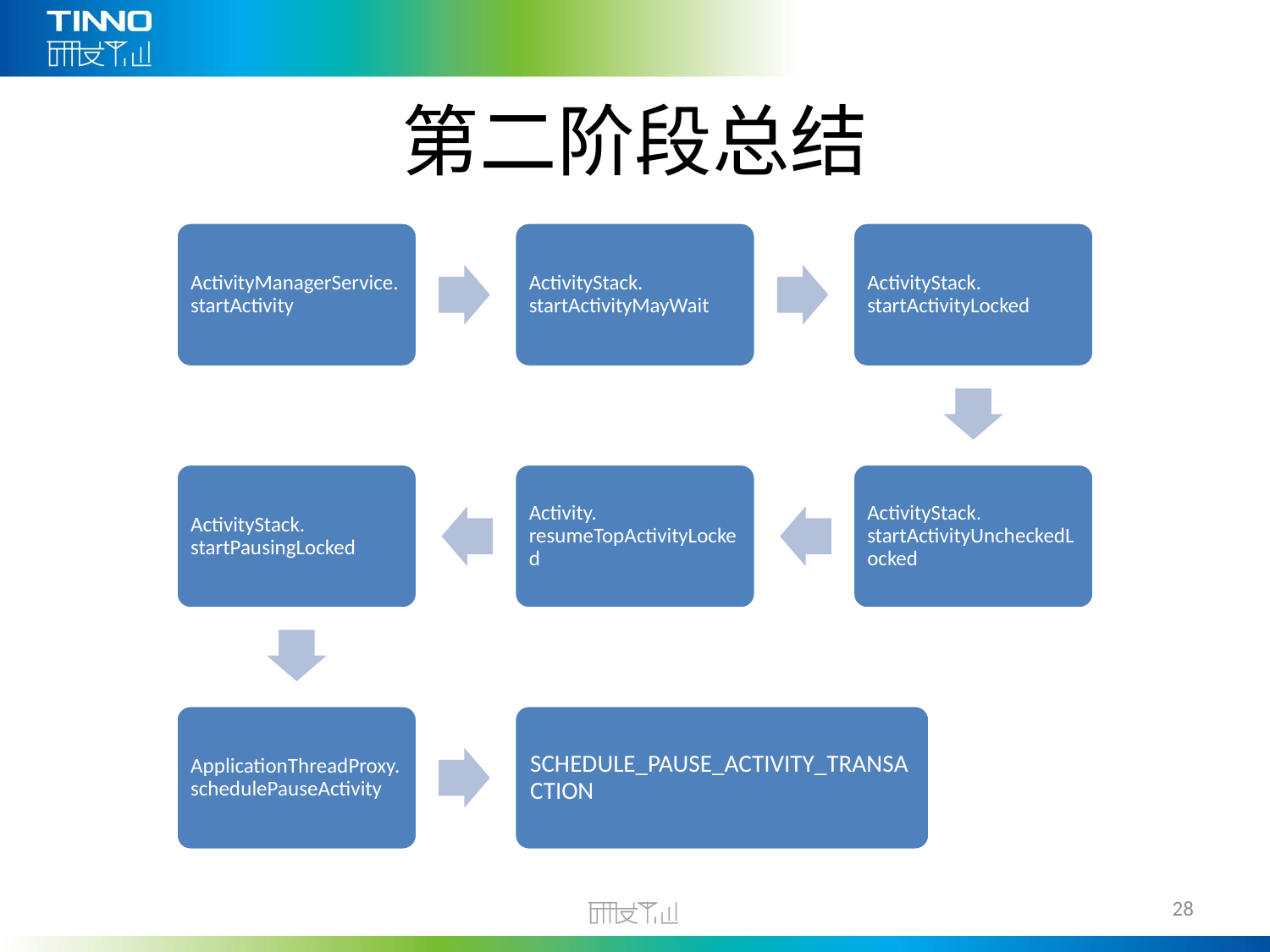

# 第二阶段总结
ActivityManagerService.
startActivity

ActivityStack.
startActivityMayWait

ActivityStack.
startActivityLocked

ActivityStack.
startActivityUncheckedLocked

Activity.
resumeTopActivityLocked

ActivityStack.
startPausingLocked

ApplicationThreadProxy.
schedulePauseActivity

SCHEDULE_PAUSE_ACTIVITY_TRANSACTION

28